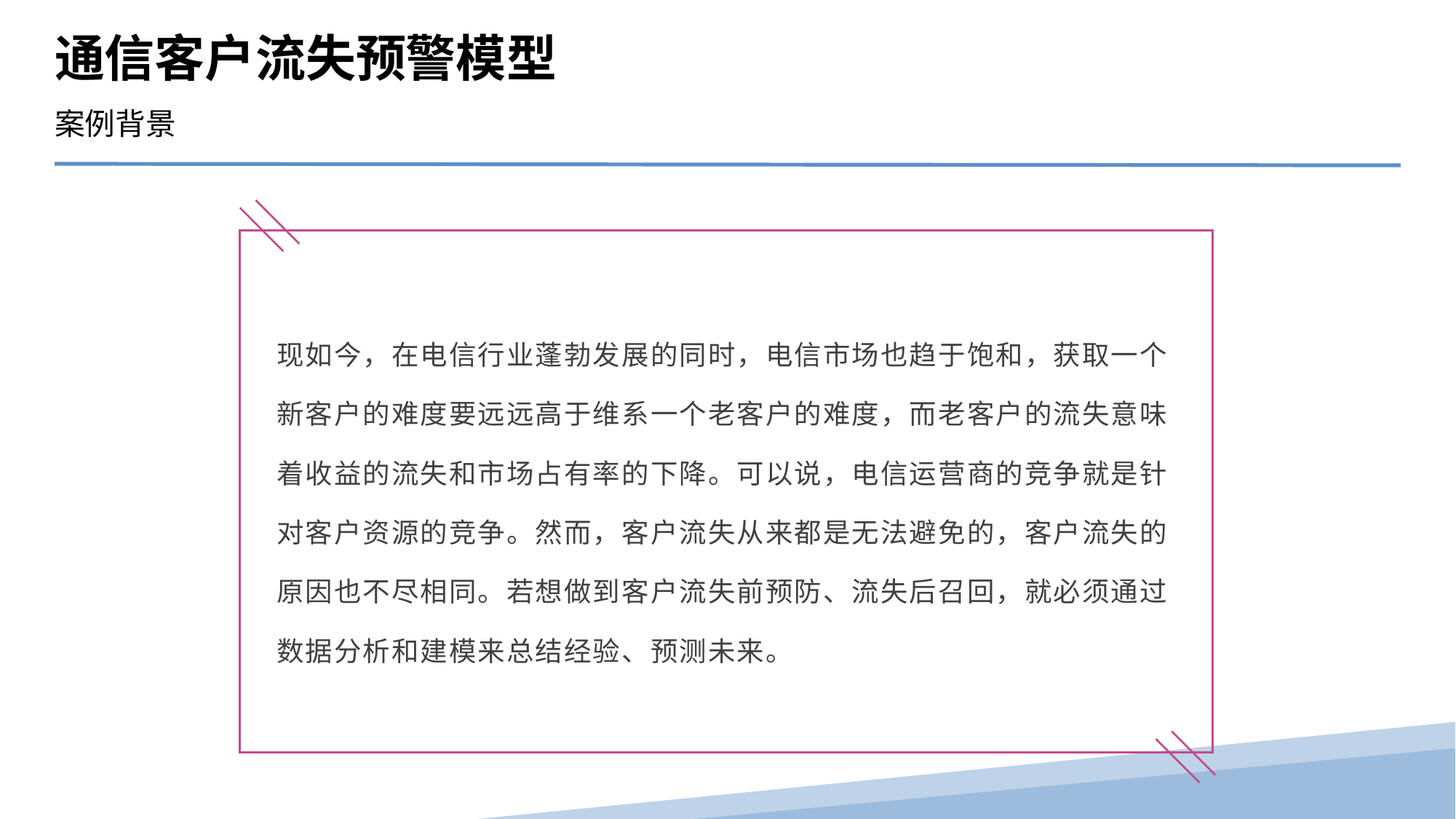

通信客户流失预警模型
案例背景

现如今，在电信行业蓬勃发展的同时，电信市场也趋于饱和，获取一个新客户的难度要远远高于维系一个老客户的难度，而老客户的流失意味着收益的流失和市场占有率的下降。可以说，电信运营商的竞争就是针对客户资源的竞争。然而，客户流失从来都是无法避免的，客户流失的原因也不尽相同。若想做到客户流失前预防、流失后召回，就必须通过数据分析和建模来总结经验、预测未来。